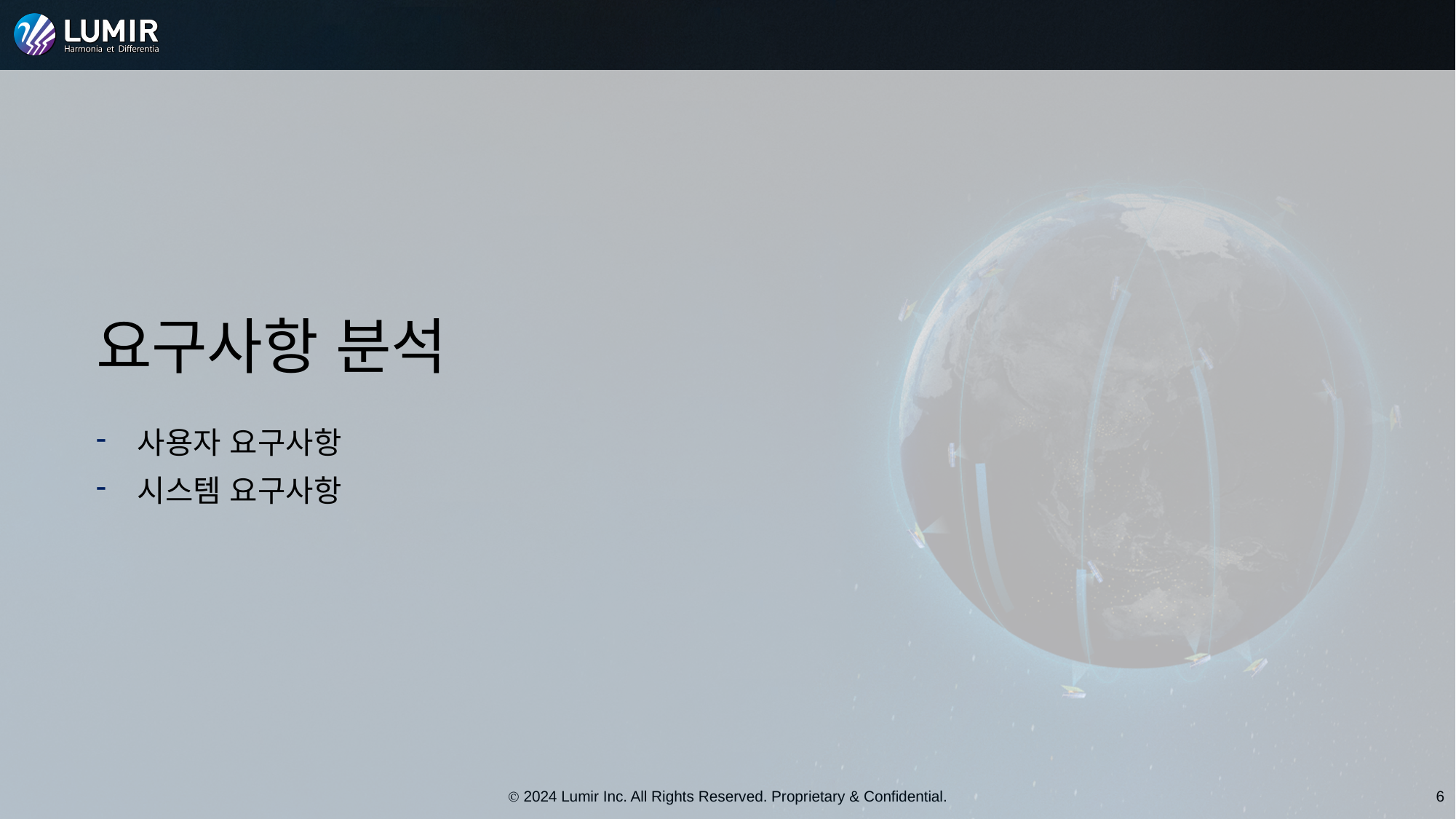

# 요구사항 분석
사용자 요구사항
시스템 요구사항